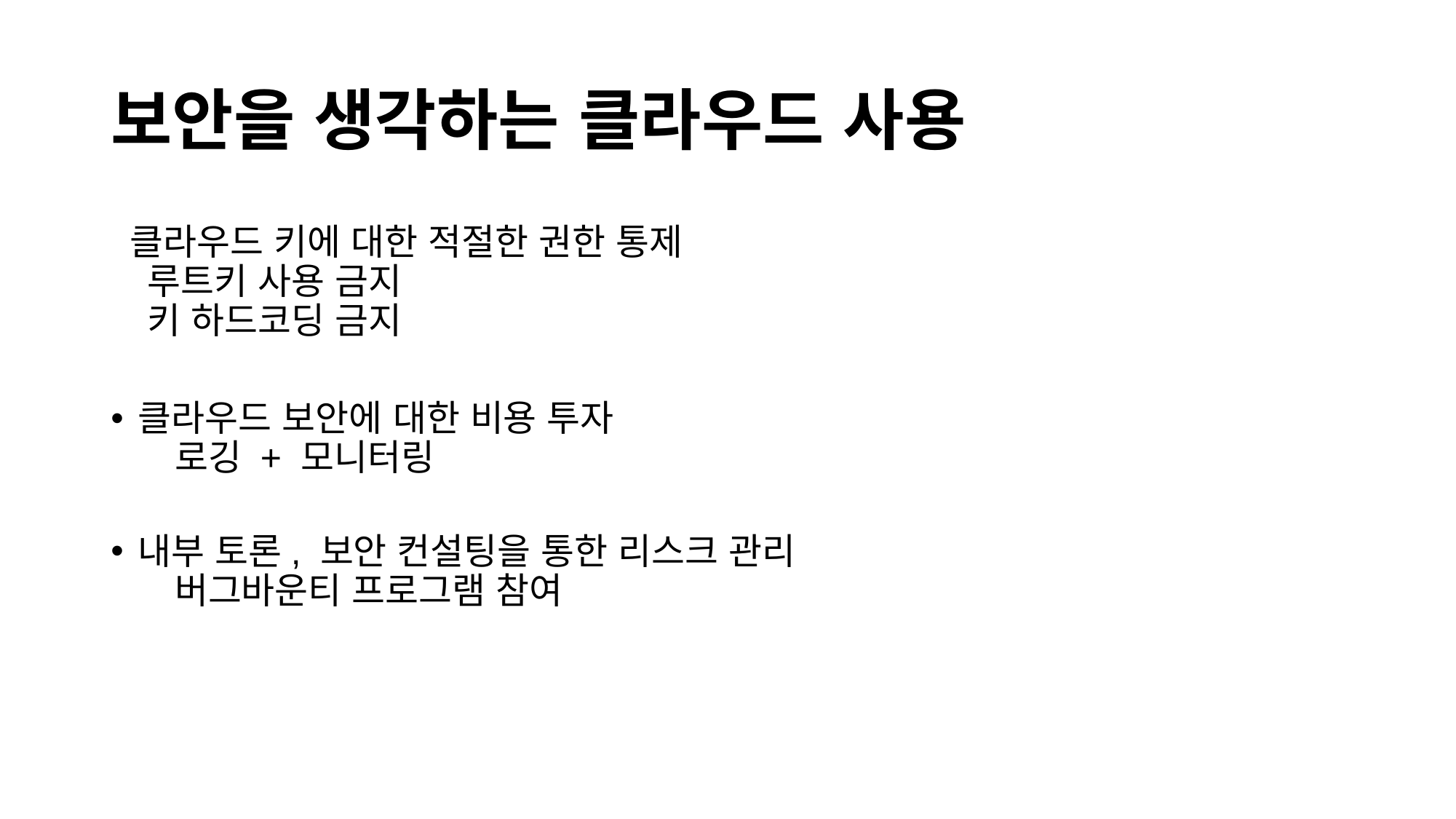

# 보안을 생각하는 클라우드 사용
 클라우드 키에 대한 적절한 권한 통제
 루트키 사용 금지
 키 하드코딩 금지
클라우드 보안에 대한 비용 투자
 로깅 + 모니터링
내부 토론, 보안 컨설팅을 통한 리스크 관리
 버그바운티 프로그램 참여